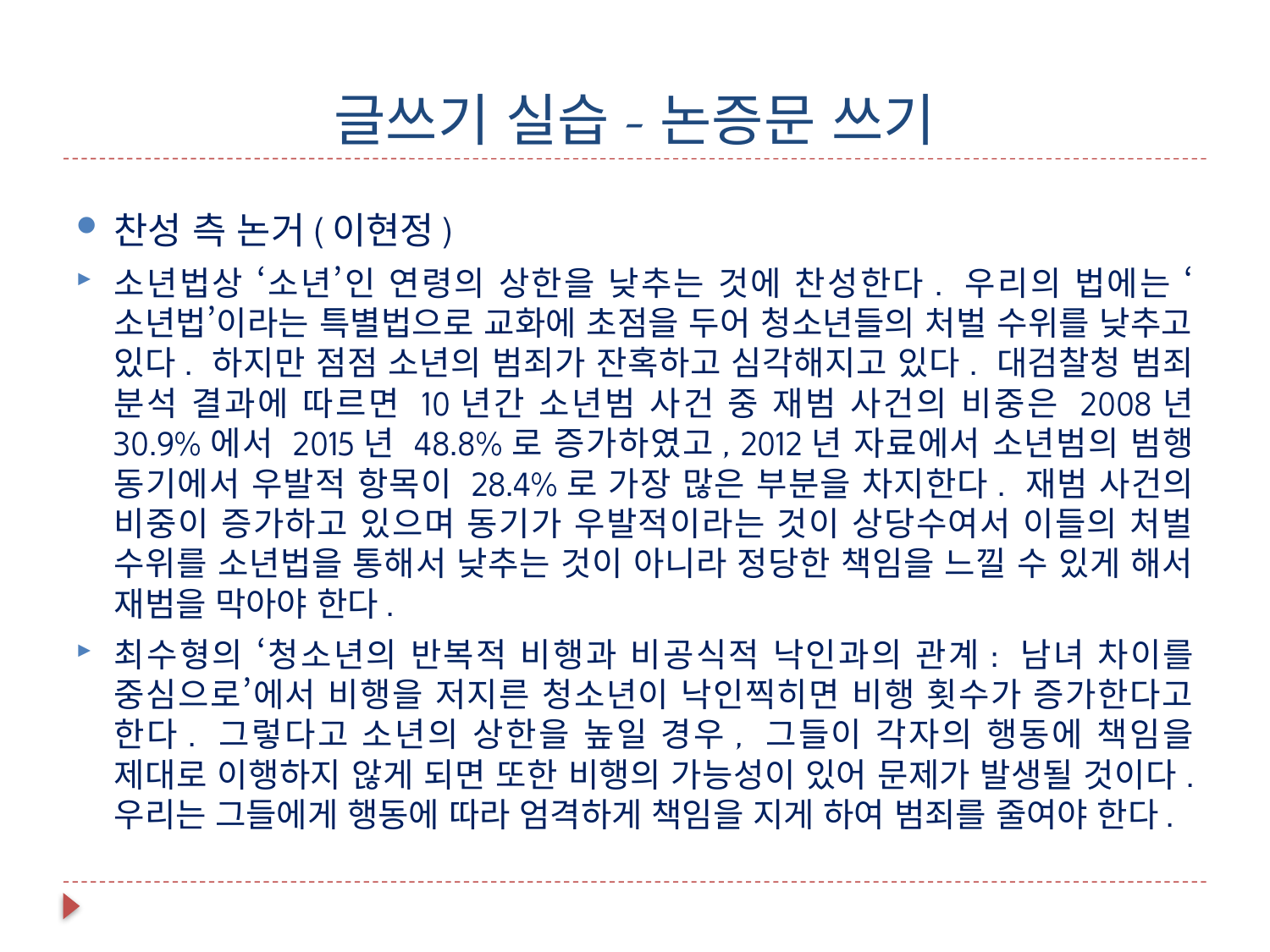

# 글쓰기 실습-논증문 쓰기

찬성 측 논거(이현정)
소년법상 ‘소년’인 연령의 상한을 낮추는 것에 찬성한다. 우리의 법에는 ‘소년법’이라는 특별법으로 교화에 초점을 두어 청소년들의 처벌 수위를 낮추고 있다. 하지만 점점 소년의 범죄가 잔혹하고 심각해지고 있다. 대검찰청 범죄 분석 결과에 따르면 10년간 소년범 사건 중 재범 사건의 비중은 2008년 30.9%에서 2015년 48.8%로 증가하였고, 2012년 자료에서 소년범의 범행 동기에서 우발적 항목이 28.4%로 가장 많은 부분을 차지한다. 재범 사건의 비중이 증가하고 있으며 동기가 우발적이라는 것이 상당수여서 이들의 처벌 수위를 소년법을 통해서 낮추는 것이 아니라 정당한 책임을 느낄 수 있게 해서 재범을 막아야 한다.
최수형의 ‘청소년의 반복적 비행과 비공식적 낙인과의 관계: 남녀 차이를 중심으로’에서 비행을 저지른 청소년이 낙인찍히면 비행 횟수가 증가한다고 한다. 그렇다고 소년의 상한을 높일 경우, 그들이 각자의 행동에 책임을 제대로 이행하지 않게 되면 또한 비행의 가능성이 있어 문제가 발생될 것이다. 우리는 그들에게 행동에 따라 엄격하게 책임을 지게 하여 범죄를 줄여야 한다.